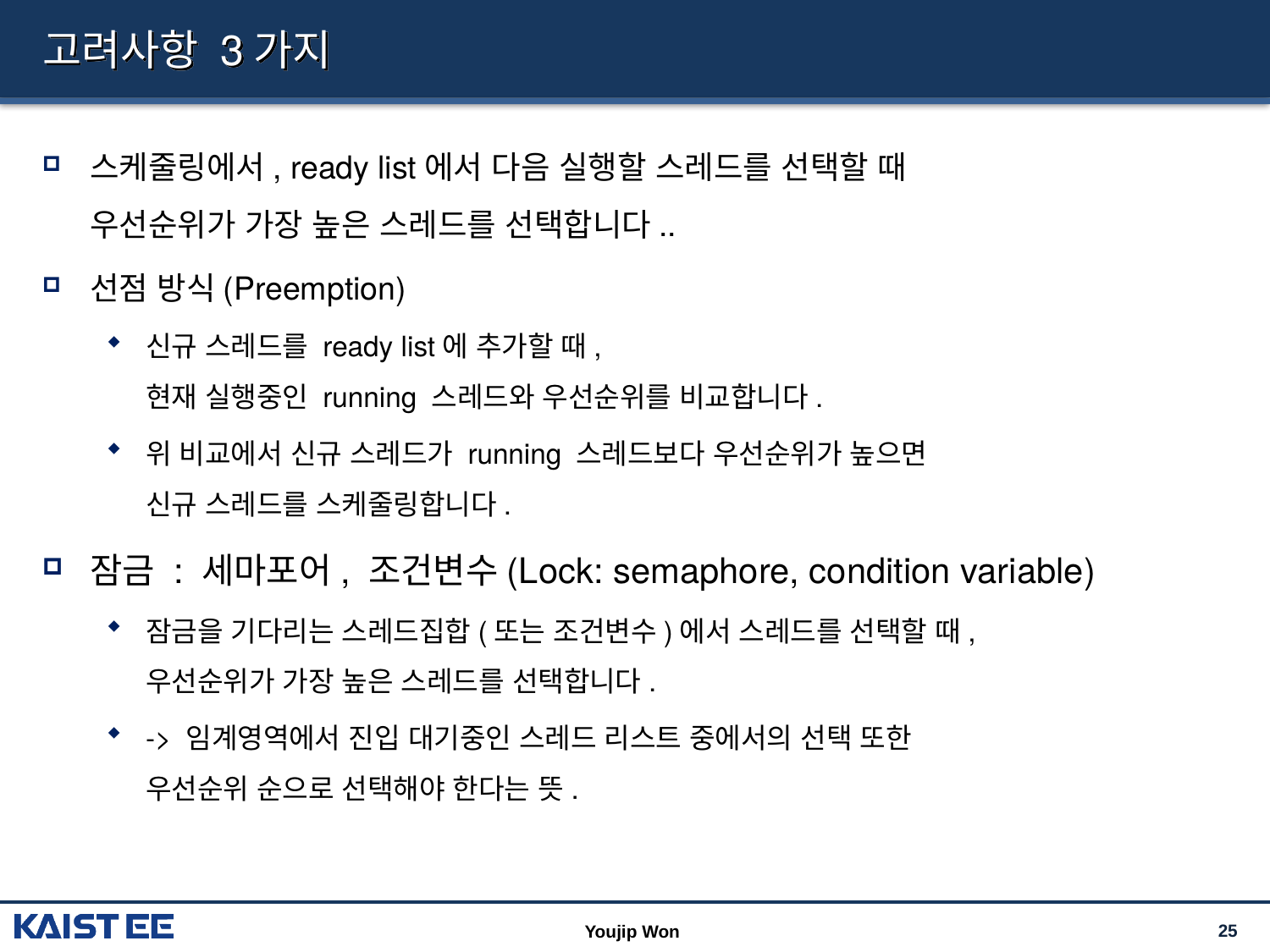

# 고려사항 3가지
스케줄링에서, ready list에서 다음 실행할 스레드를 선택할 때
우선순위가 가장 높은 스레드를 선택합니다..
선점 방식(Preemption)
신규 스레드를 ready list에 추가할 때,
현재 실행중인 running 스레드와 우선순위를 비교합니다.
위 비교에서 신규 스레드가 running 스레드보다 우선순위가 높으면
신규 스레드를 스케줄링합니다.
잠금 : 세마포어, 조건변수(Lock: semaphore, condition variable)
잠금을 기다리는 스레드집합(또는 조건변수)에서 스레드를 선택할 때,
우선순위가 가장 높은 스레드를 선택합니다.
-> 임계영역에서 진입 대기중인 스레드 리스트 중에서의 선택 또한
우선순위 순으로 선택해야 한다는 뜻.
Youjip Won
25